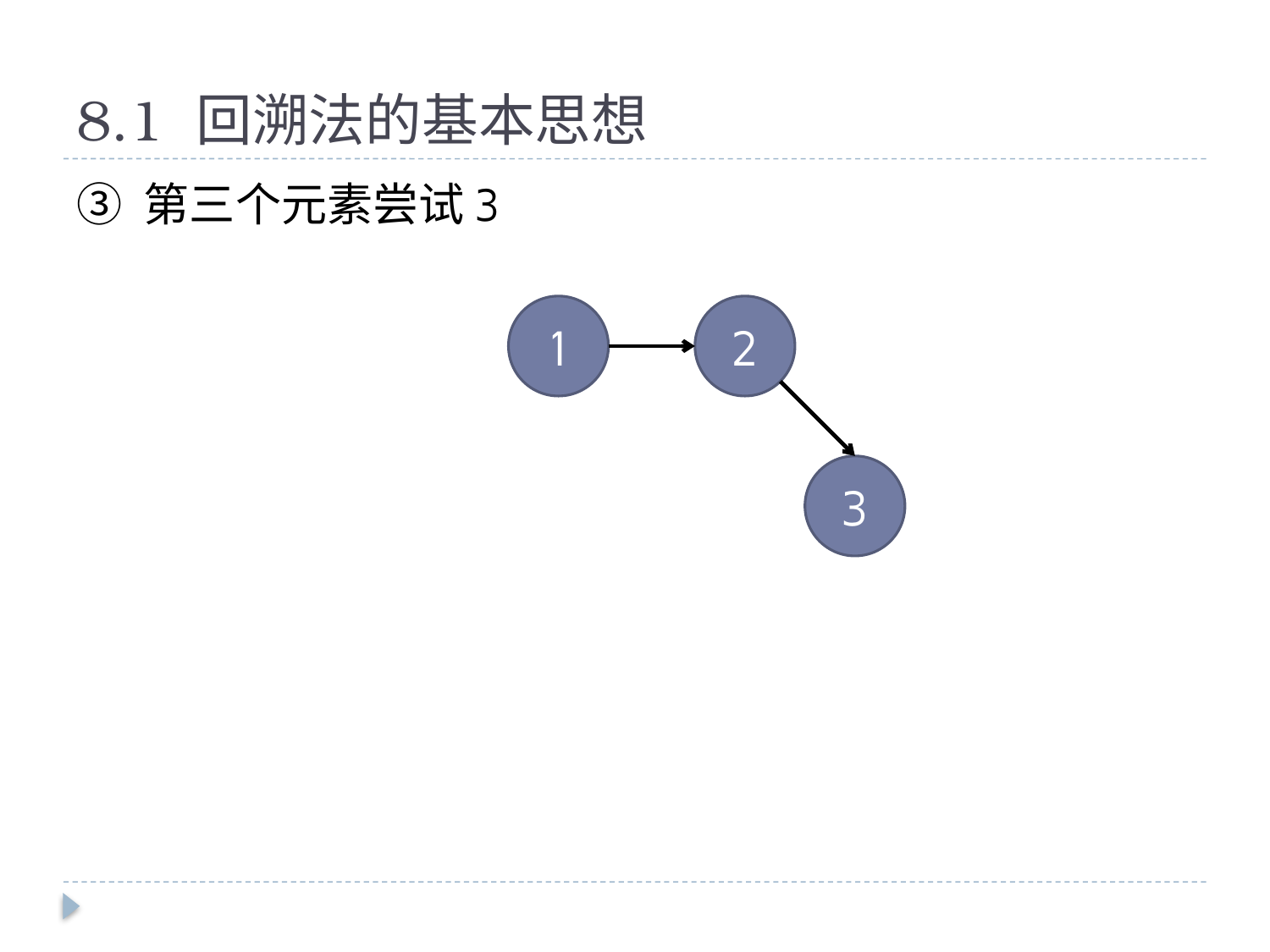

# 8.1 回溯法的基本思想
③ 第三个元素尝试3
1
2
3